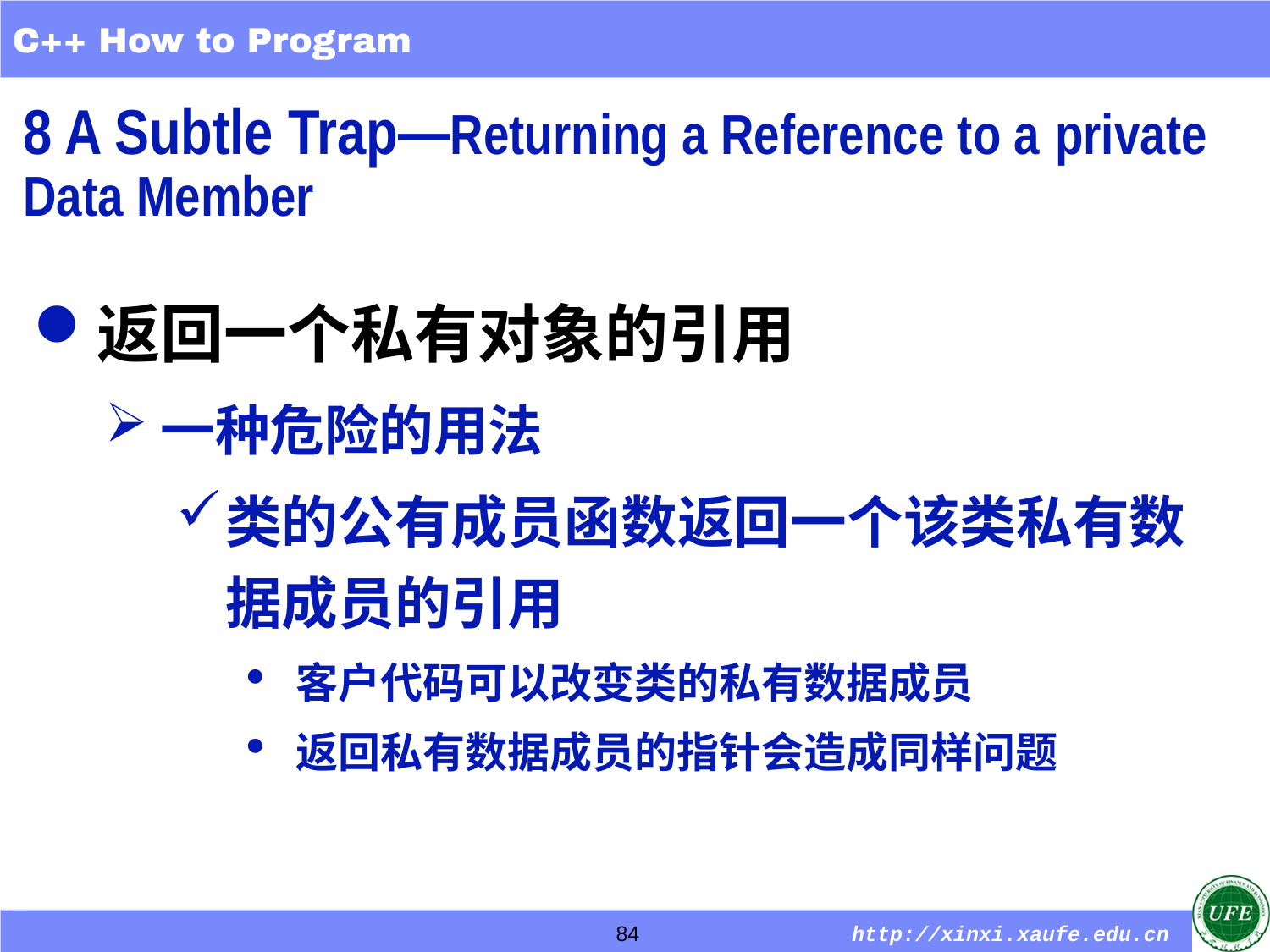

8 A Subtle Trap—Returning a Reference to a private Data Member
返回一个私有对象的引用
一种危险的用法
类的公有成员函数返回一个该类私有数据成员的引用
客户代码可以改变类的私有数据成员
返回私有数据成员的指针会造成同样问题
84